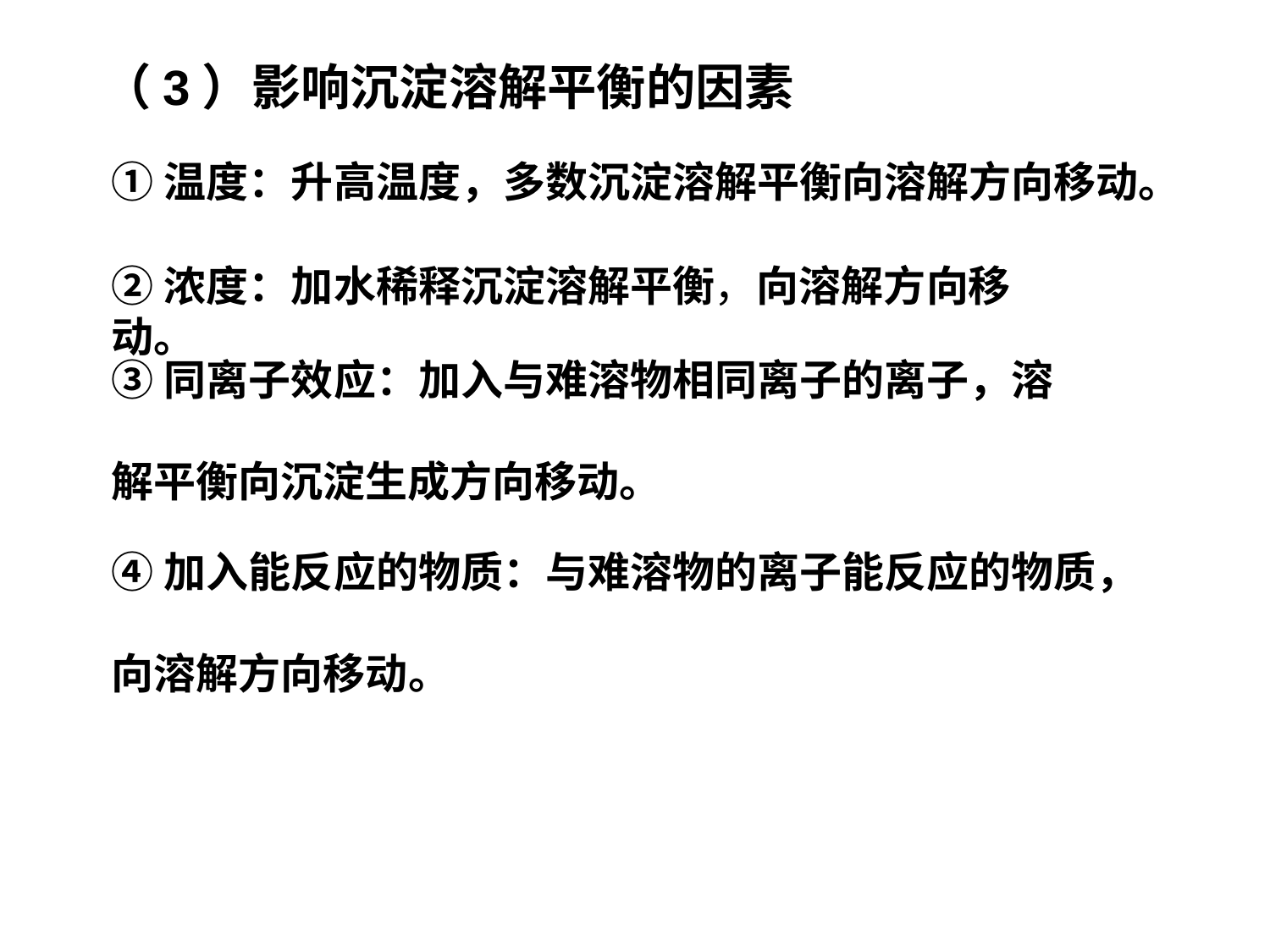

（3）影响沉淀溶解平衡的因素
①温度：升高温度，多数沉淀溶解平衡向溶解方向移动。

②浓度：加水稀释沉淀溶解平衡，向溶解方向移动。
③同离子效应：加入与难溶物相同离子的离子，溶

解平衡向沉淀生成方向移动。
④加入能反应的物质：与难溶物的离子能反应的物质，

向溶解方向移动。